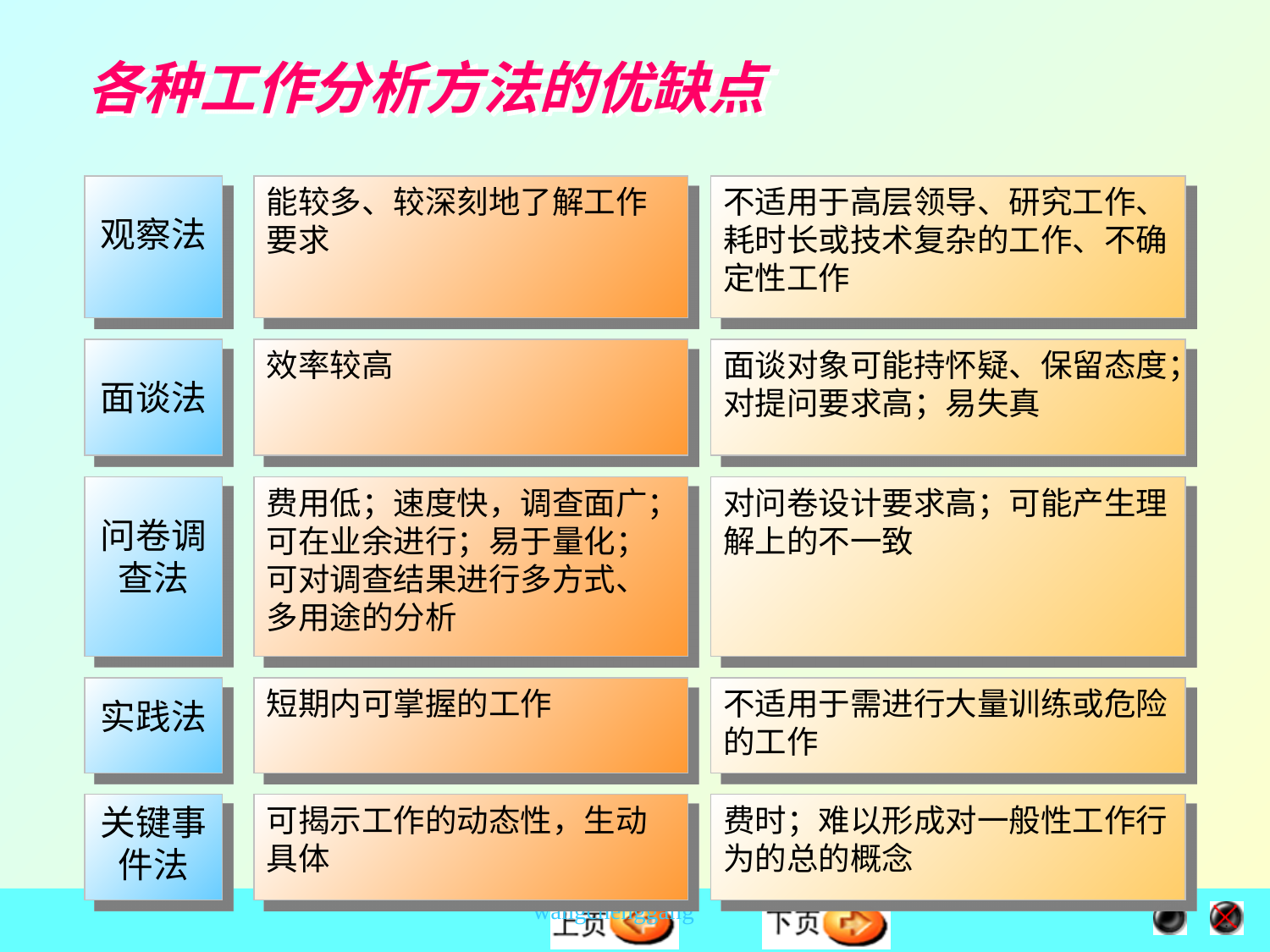

各种工作分析方法的优缺点
观察法
能较多、较深刻地了解工作要求
不适用于高层领导、研究工作、耗时长或技术复杂的工作、不确定性工作
面谈法
效率较高
面谈对象可能持怀疑、保留态度；对提问要求高；易失真
问卷调查法
费用低；速度快，调查面广；可在业余进行；易于量化；可对调查结果进行多方式、多用途的分析
对问卷设计要求高；可能产生理解上的不一致
实践法
短期内可掌握的工作
不适用于需进行大量训练或危险的工作
关键事件法
可揭示工作的动态性，生动具体
费时；难以形成对一般性工作行为的总的概念
wangchenggang